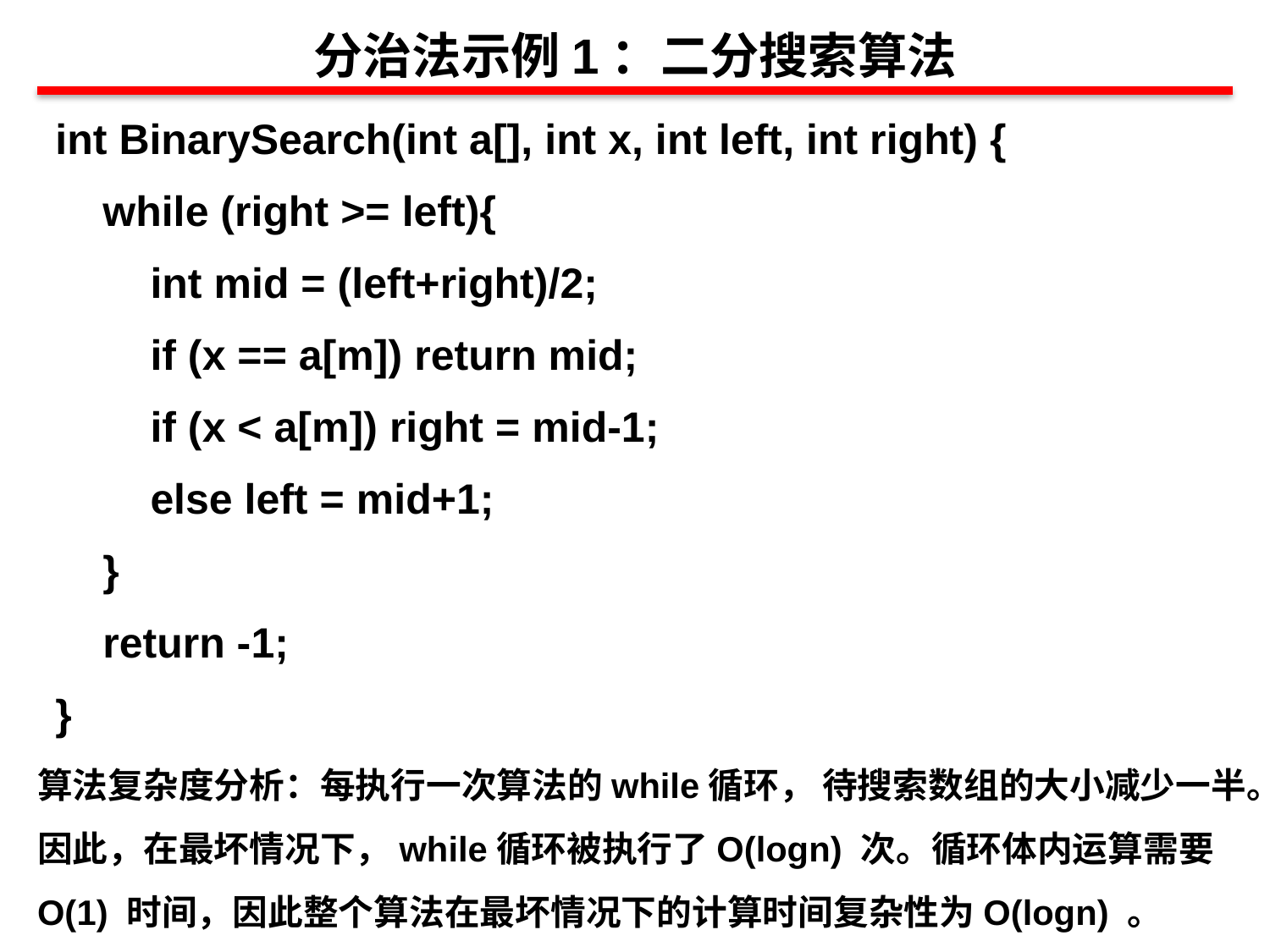

分治法示例1：二分搜索算法
int BinarySearch(int a[], int x, int left, int right) {
    while (right >= left){
        int mid = (left+right)/2;
        if (x == a[m]) return mid;
        if (x < a[m]) right = mid-1;
        else left = mid+1;
    }
    return -1;
}
算法复杂度分析：每执行一次算法的while循环， 待搜索数组的大小减少一半。因此，在最坏情况下，while循环被执行了O(logn) 次。循环体内运算需要O(1) 时间，因此整个算法在最坏情况下的计算时间复杂性为O(logn) 。